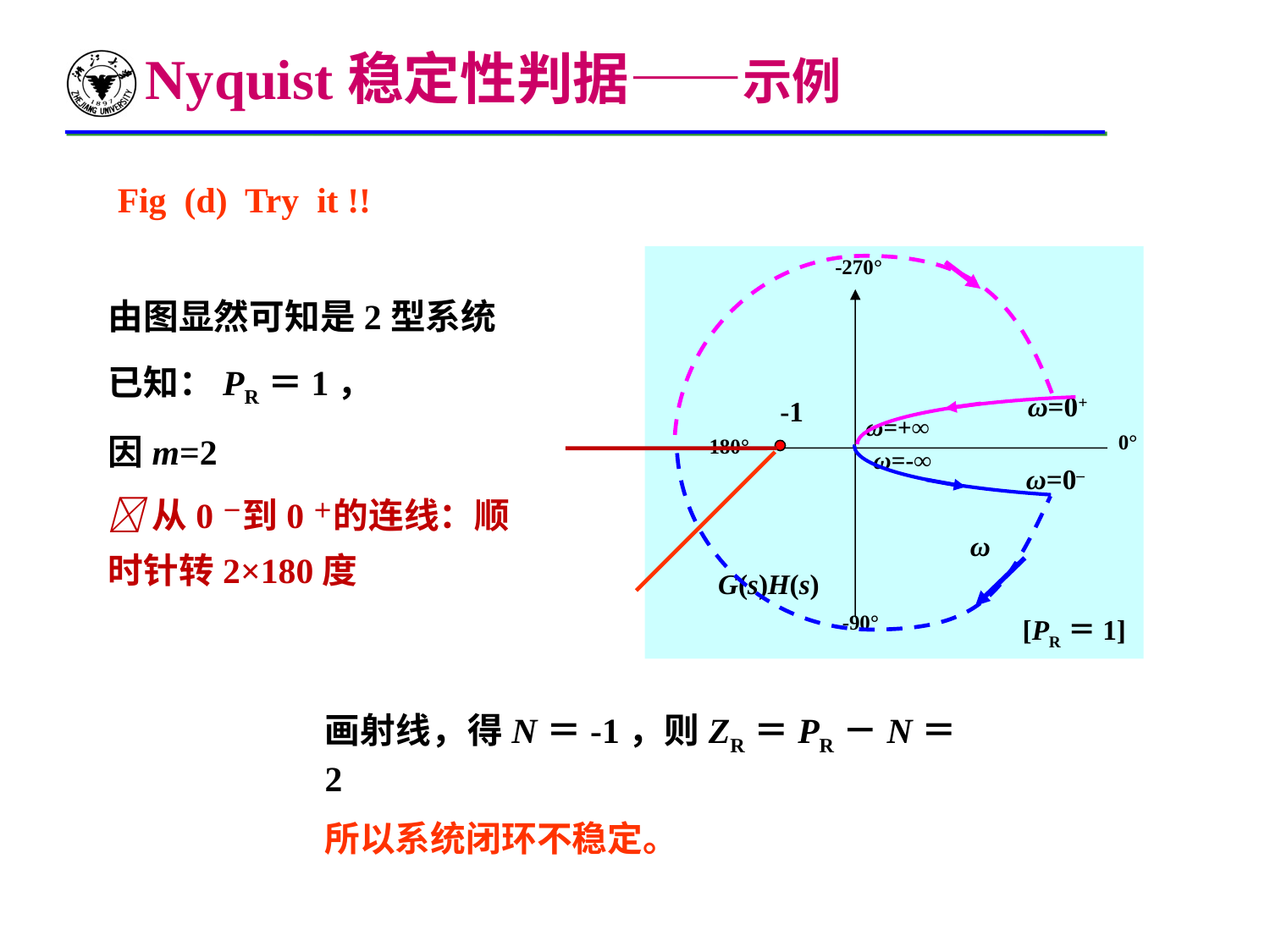

Nyquist稳定性判据——示例
Fig  (d)  Try  it !!

-270°

ω=0+
ω=+∞
0°
-180°

ω
G(s)H(s)
-90°

由图显然可知是2型系统
已知：PR＝1，
因m=2
ω从0－到0＋的连线：顺时针转2×180度
-1

ω=-∞
ω=0–

[PR＝1]
画射线，得N＝-1，则ZR＝PR－N＝2
所以系统闭环不稳定。